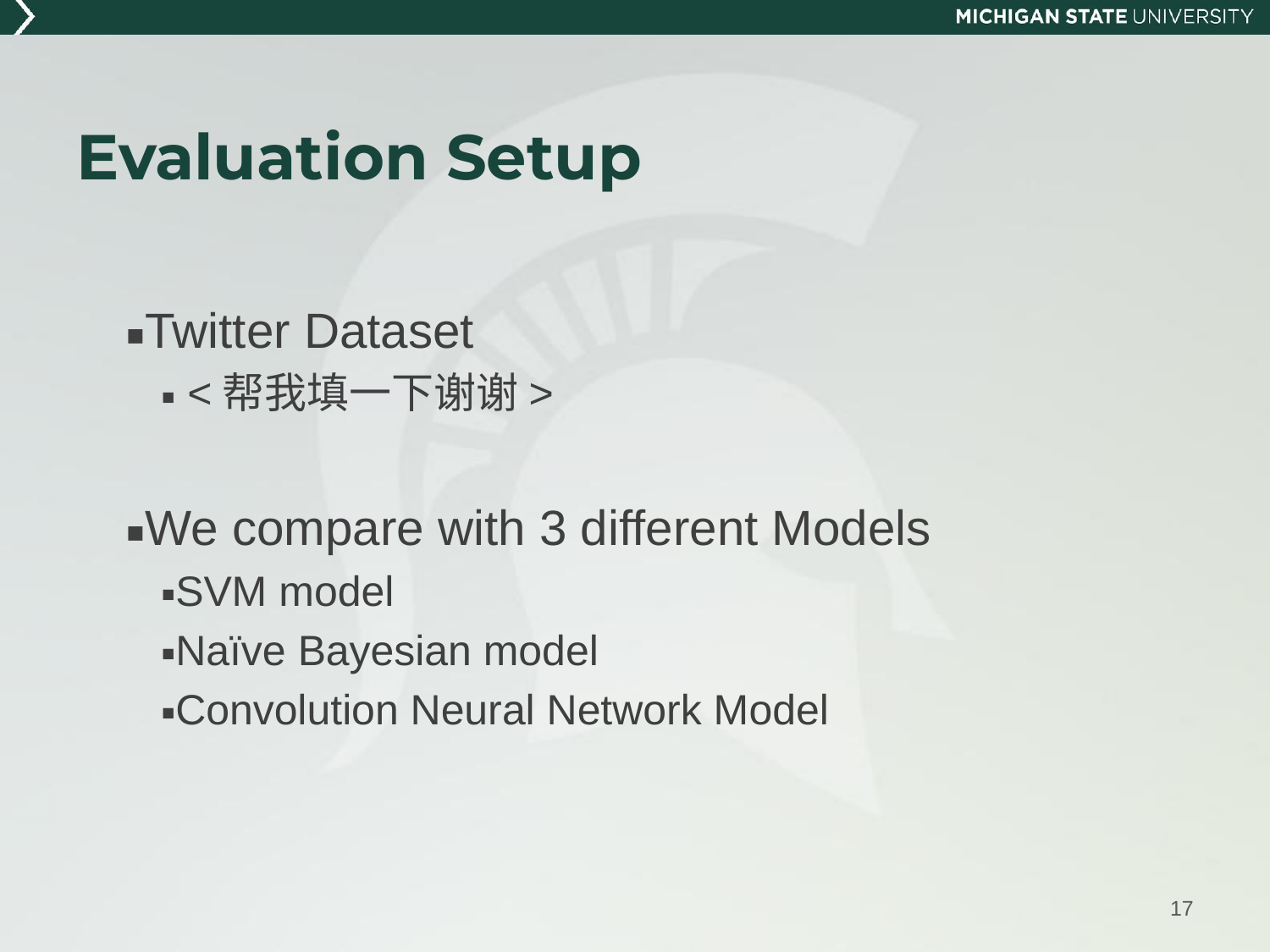

# Evaluation Setup
Twitter Dataset
 <帮我填一下谢谢>

We compare with 3 different Models
SVM model
Naïve Bayesian model
Convolution Neural Network Model
17